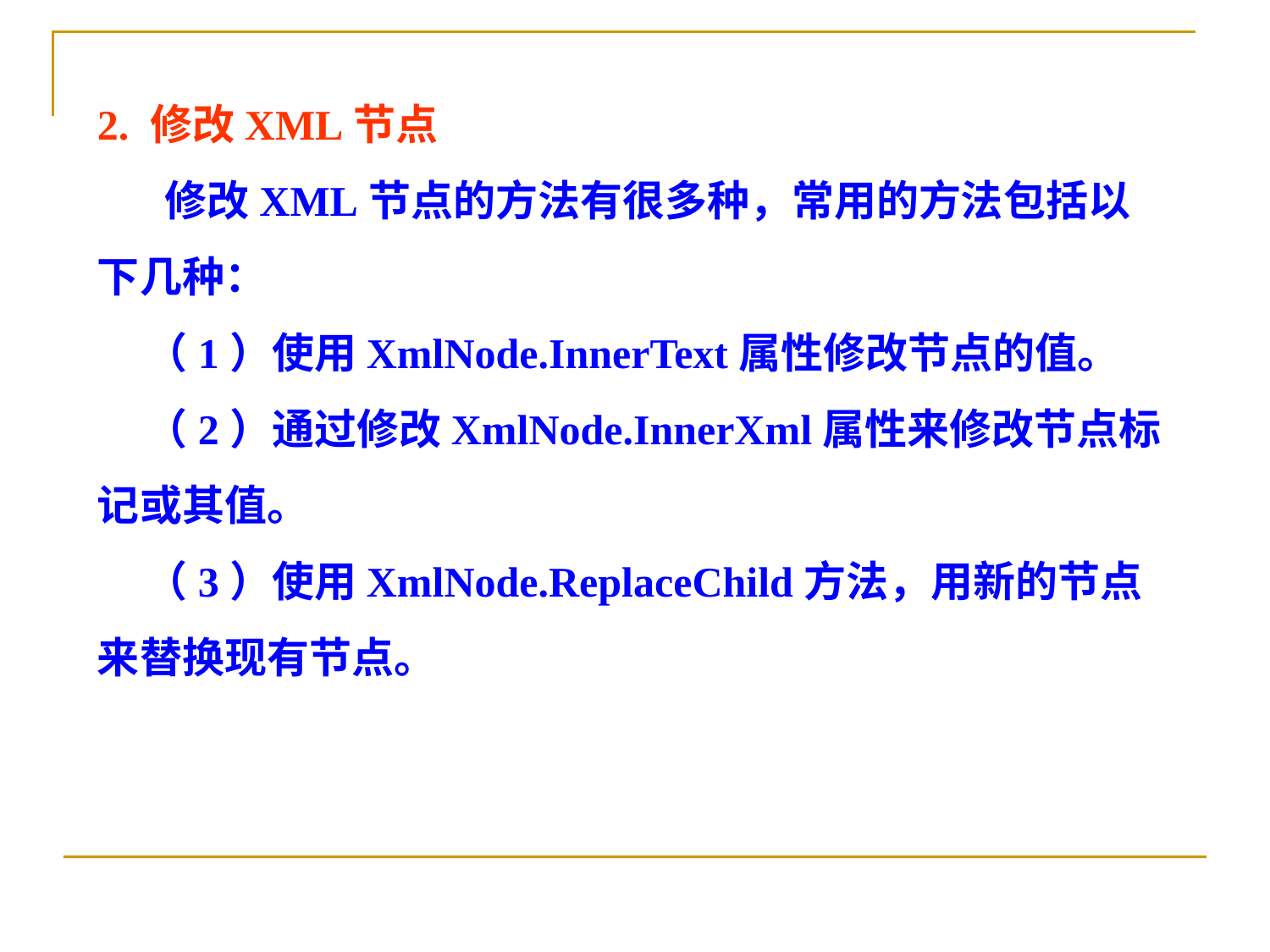

2. 修改XML节点
      修改XML节点的方法有很多种，常用的方法包括以下几种：
    （1）使用XmlNode.InnerText属性修改节点的值。
    （2）通过修改XmlNode.InnerXml属性来修改节点标记或其值。
    （3）使用XmlNode.ReplaceChild方法，用新的节点来替换现有节点。